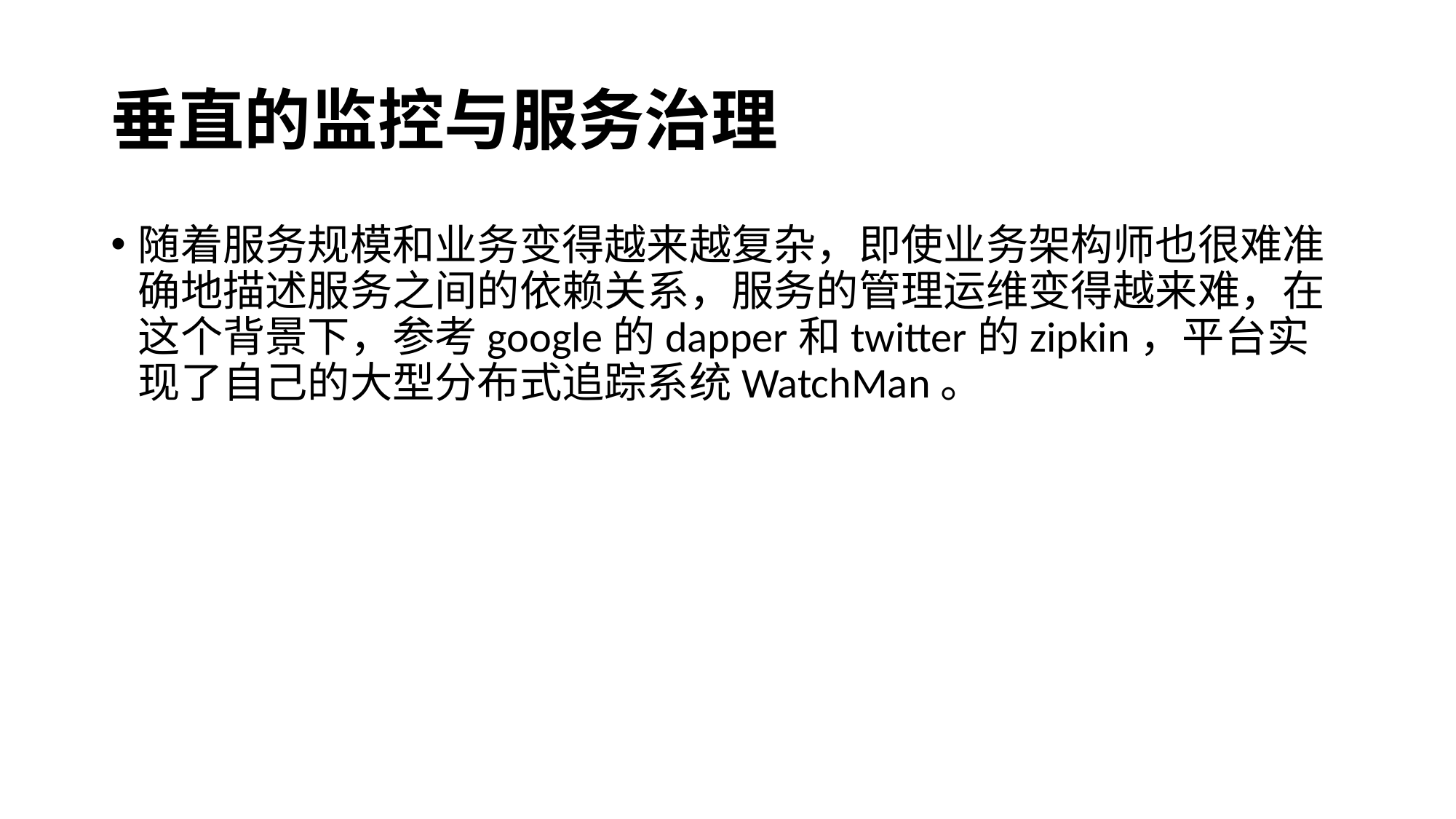

# 垂直的监控与服务治理
随着服务规模和业务变得越来越复杂，即使业务架构师也很难准确地描述服务之间的依赖关系，服务的管理运维变得越来难，在这个背景下，参考google的dapper和twitter的zipkin，平台实现了自己的大型分布式追踪系统WatchMan。